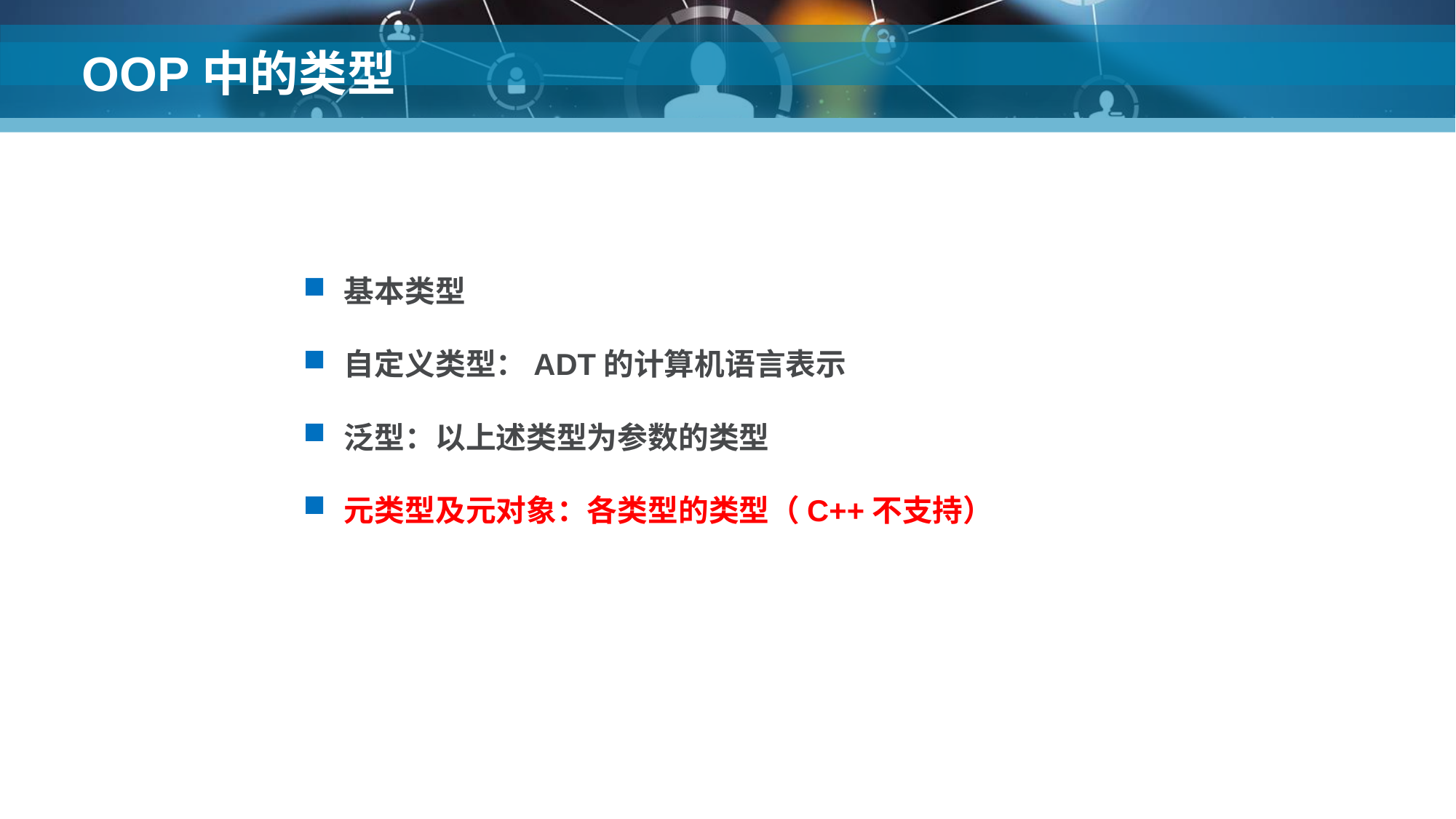

# OOP中的类型
基本类型

自定义类型：ADT的计算机语言表示

泛型：以上述类型为参数的类型

元类型及元对象：各类型的类型（C++不支持）